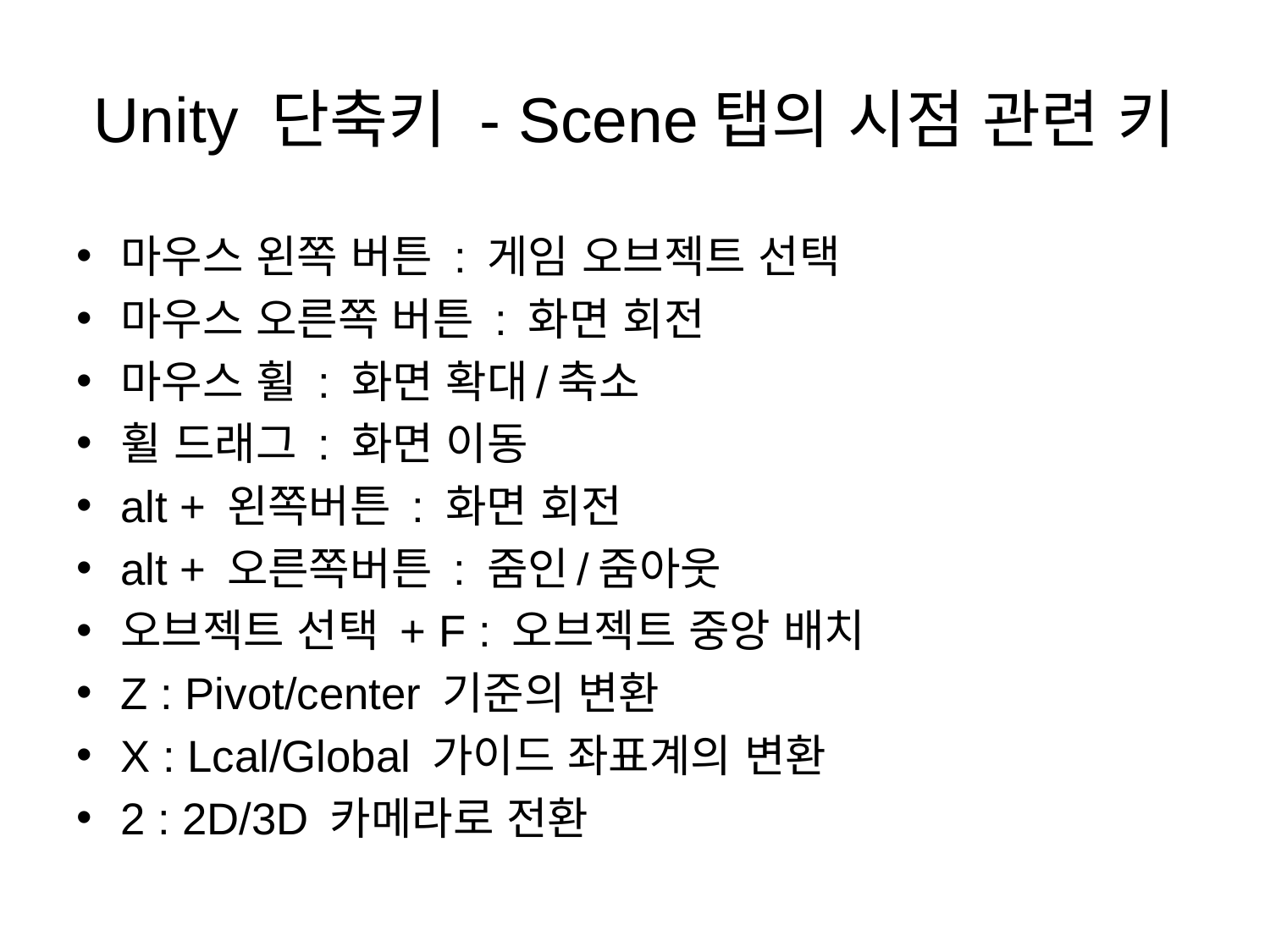

# Unity 단축키 - Scene탭의 시점 관련 키
마우스 왼쪽 버튼 : 게임 오브젝트 선택
마우스 오른쪽 버튼 : 화면 회전
마우스 휠 : 화면 확대/축소
휠 드래그 : 화면 이동
alt + 왼쪽버튼 : 화면 회전
alt + 오른쪽버튼 : 줌인/줌아웃
오브젝트 선택 + F : 오브젝트 중앙 배치
Z : Pivot/center 기준의 변환
X : Lcal/Global 가이드 좌표계의 변환
2 : 2D/3D 카메라로 전환